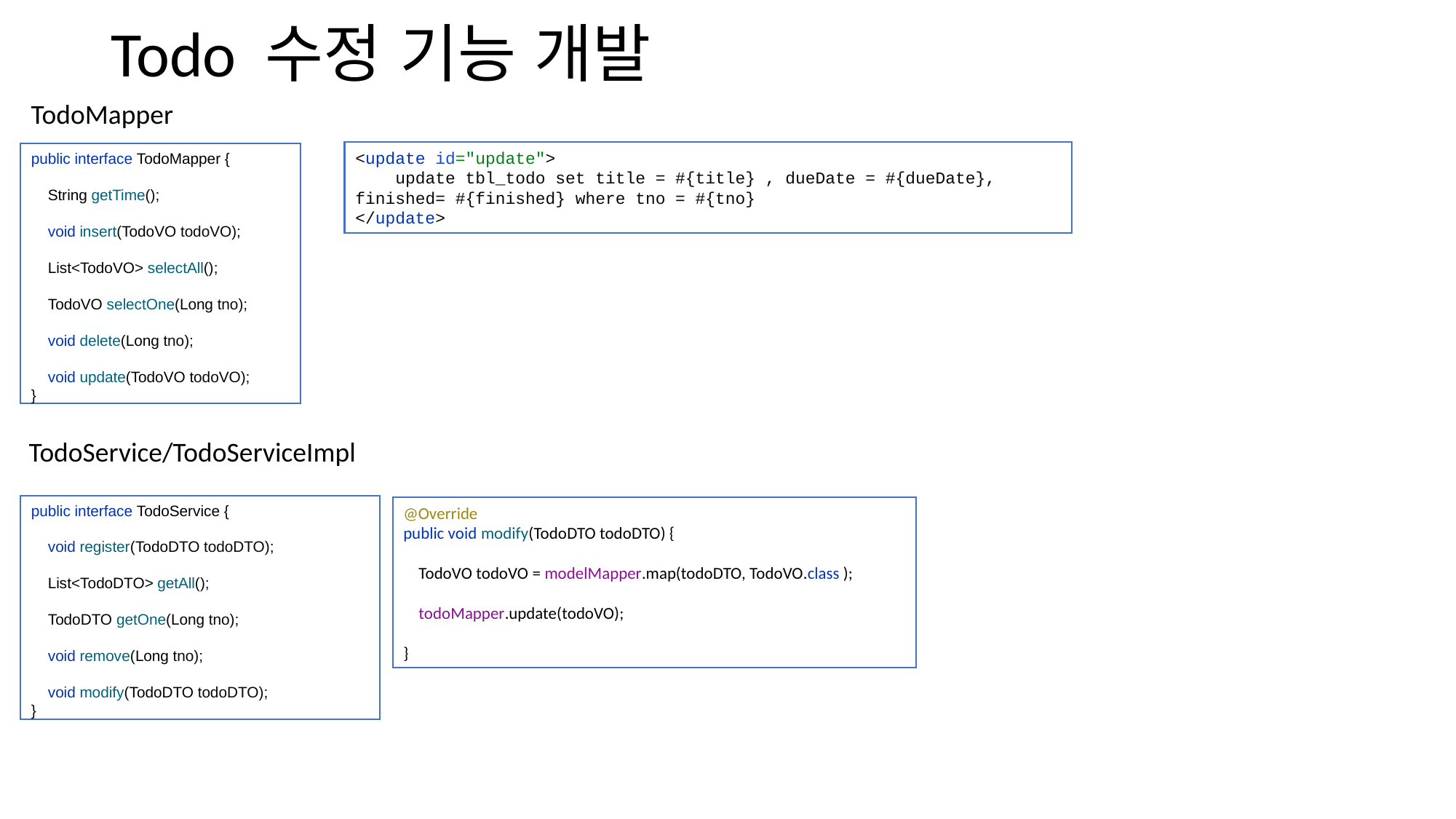

# Todo 수정 기능 개발
TodoMapper
public interface TodoMapper {
    String getTime();
    void insert(TodoVO todoVO);
    List<TodoVO> selectAll();
    TodoVO selectOne(Long tno);
    void delete(Long tno);
    void update(TodoVO todoVO);
}
<update id="update">
    update tbl_todo set title = #{title} , dueDate = #{dueDate}, finished= #{finished} where tno = #{tno}
</update>
TodoService/TodoServiceImpl
public interface TodoService {
    void register(TodoDTO todoDTO);
    List<TodoDTO> getAll();
    TodoDTO getOne(Long tno);
    void remove(Long tno);
    void modify(TodoDTO todoDTO);
}
@Override
public void modify(TodoDTO todoDTO) {
    TodoVO todoVO = modelMapper.map(todoDTO, TodoVO.class );
    todoMapper.update(todoVO);
}